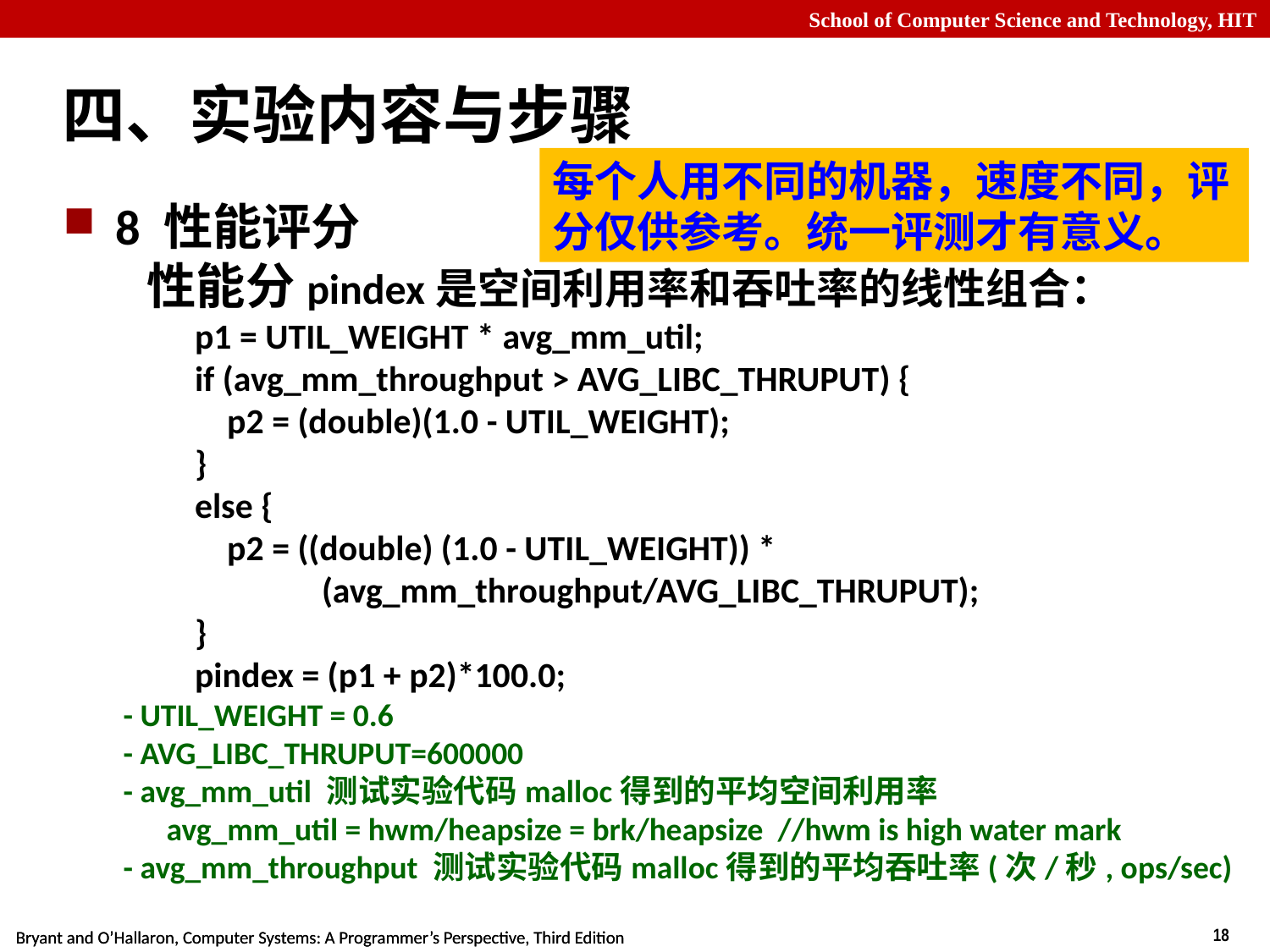

# 四、实验内容与步骤
每个人用不同的机器，速度不同，评分仅供参考。统一评测才有意义。
8 性能评分
      性能分pindex是空间利用率和吞吐率的线性组合：
	p1 = UTIL_WEIGHT * avg_mm_util;
	if (avg_mm_throughput > AVG_LIBC_THRUPUT) {
	    p2 = (double)(1.0 - UTIL_WEIGHT);
	}
	else {
	    p2 = ((double) (1.0 - UTIL_WEIGHT)) *
		(avg_mm_throughput/AVG_LIBC_THRUPUT);
	}
	pindex = (p1 + p2)*100.0;
- UTIL_WEIGHT = 0.6
- AVG_LIBC_THRUPUT=600000
- avg_mm_util 测试实验代码malloc得到的平均空间利用率
      avg_mm_util = hwm/heapsize = brk/heapsize  //hwm is high water mark
- avg_mm_throughput 测试实验代码malloc得到的平均吞吐率(次/秒, ops/sec)